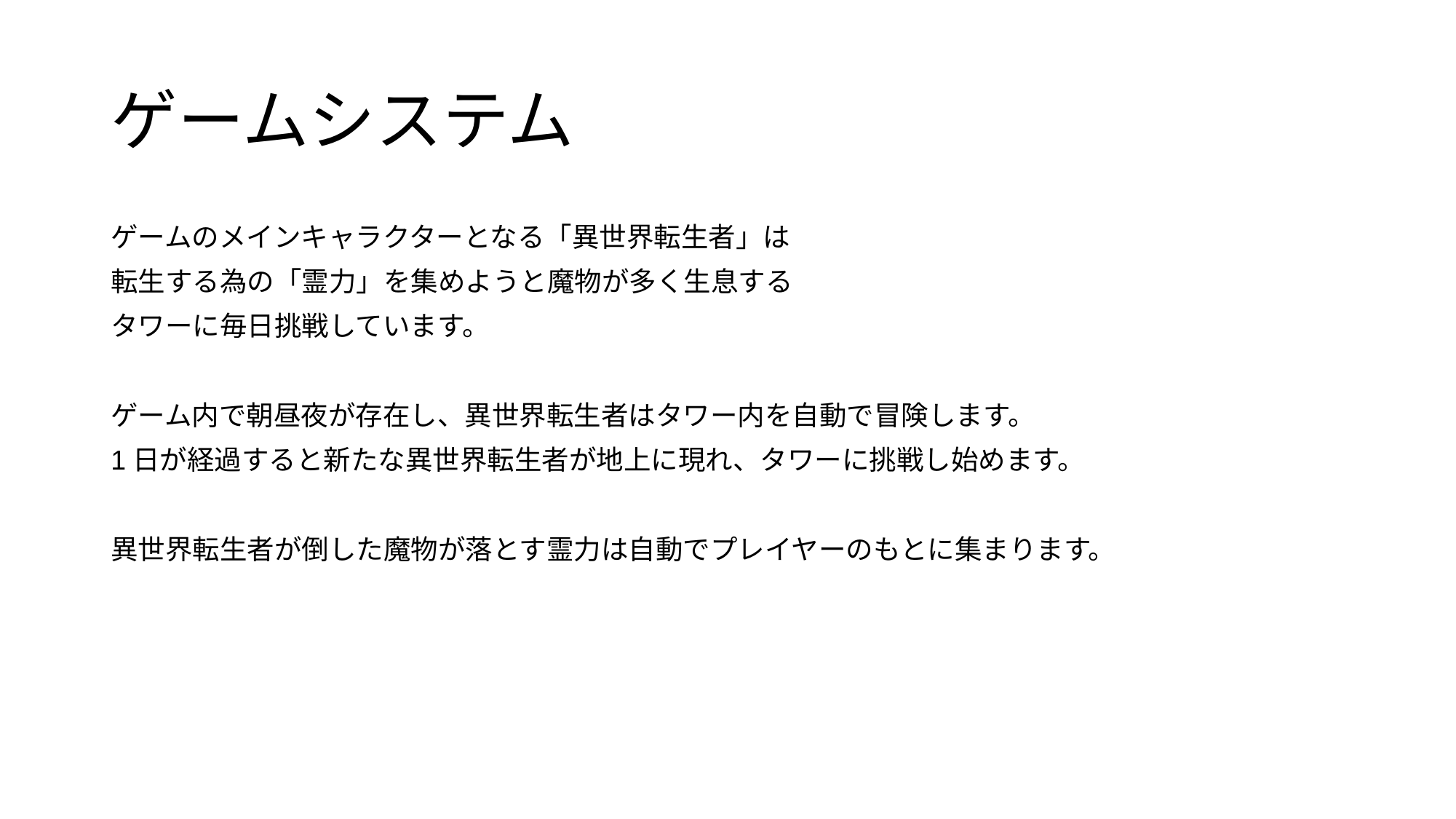

# ゲームシステム
ゲームのメインキャラクターとなる「異世界転生者」は
転生する為の「霊力」を集めようと魔物が多く生息する
タワーに毎日挑戦しています。

ゲーム内で朝昼夜が存在し、異世界転生者はタワー内を自動で冒険します。
1日が経過すると新たな異世界転生者が地上に現れ、タワーに挑戦し始めます。

異世界転生者が倒した魔物が落とす霊力は自動でプレイヤーのもとに集まります。